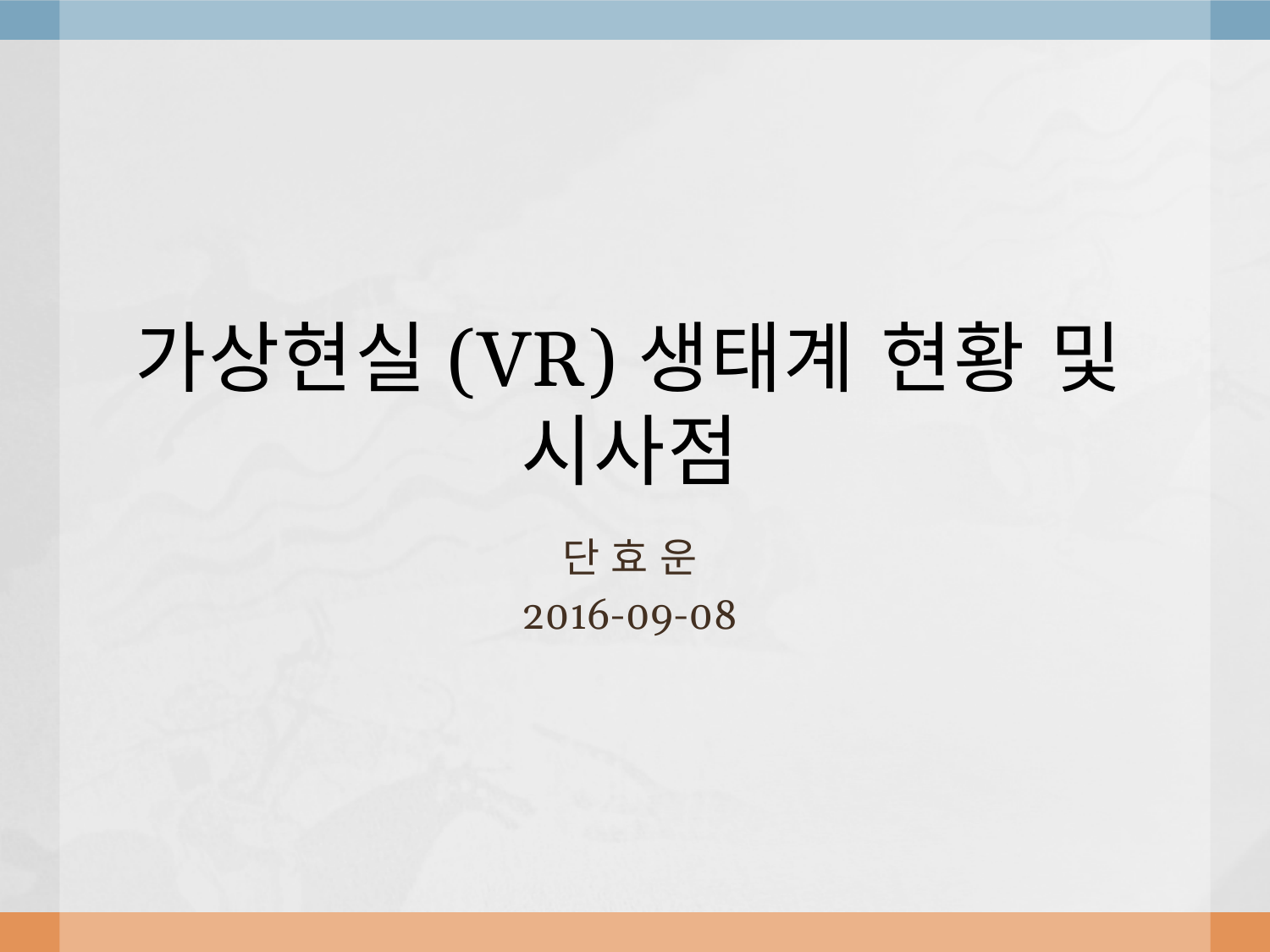

# 가상현실(VR)생태계 현황 및 시사점
단 효 운
2016-09-08